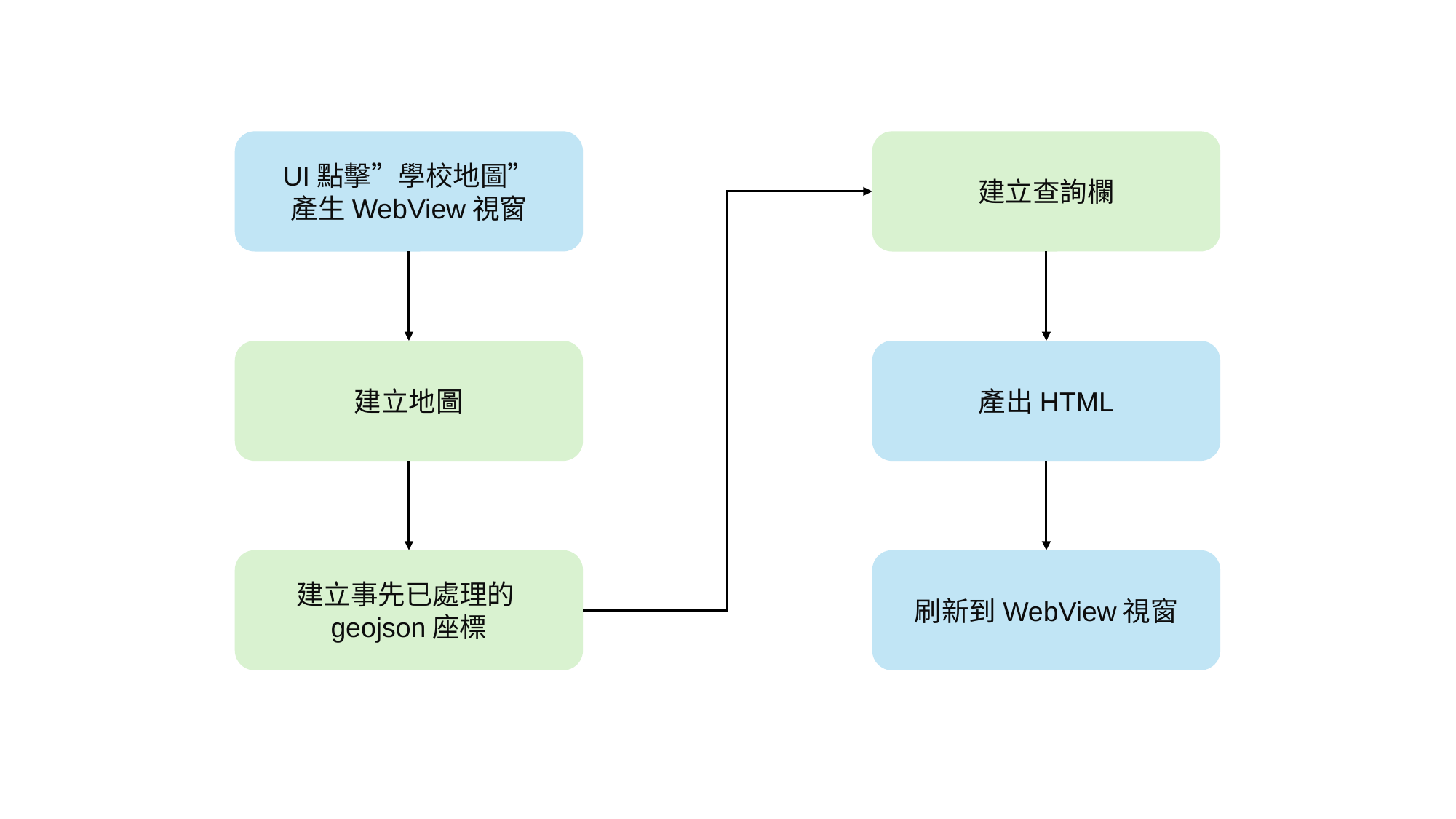

UI點擊”學校地圖”
產生WebView視窗
建立查詢欄
建立地圖
產出HTML
建立事先已處理的geojson座標
刷新到WebView視窗